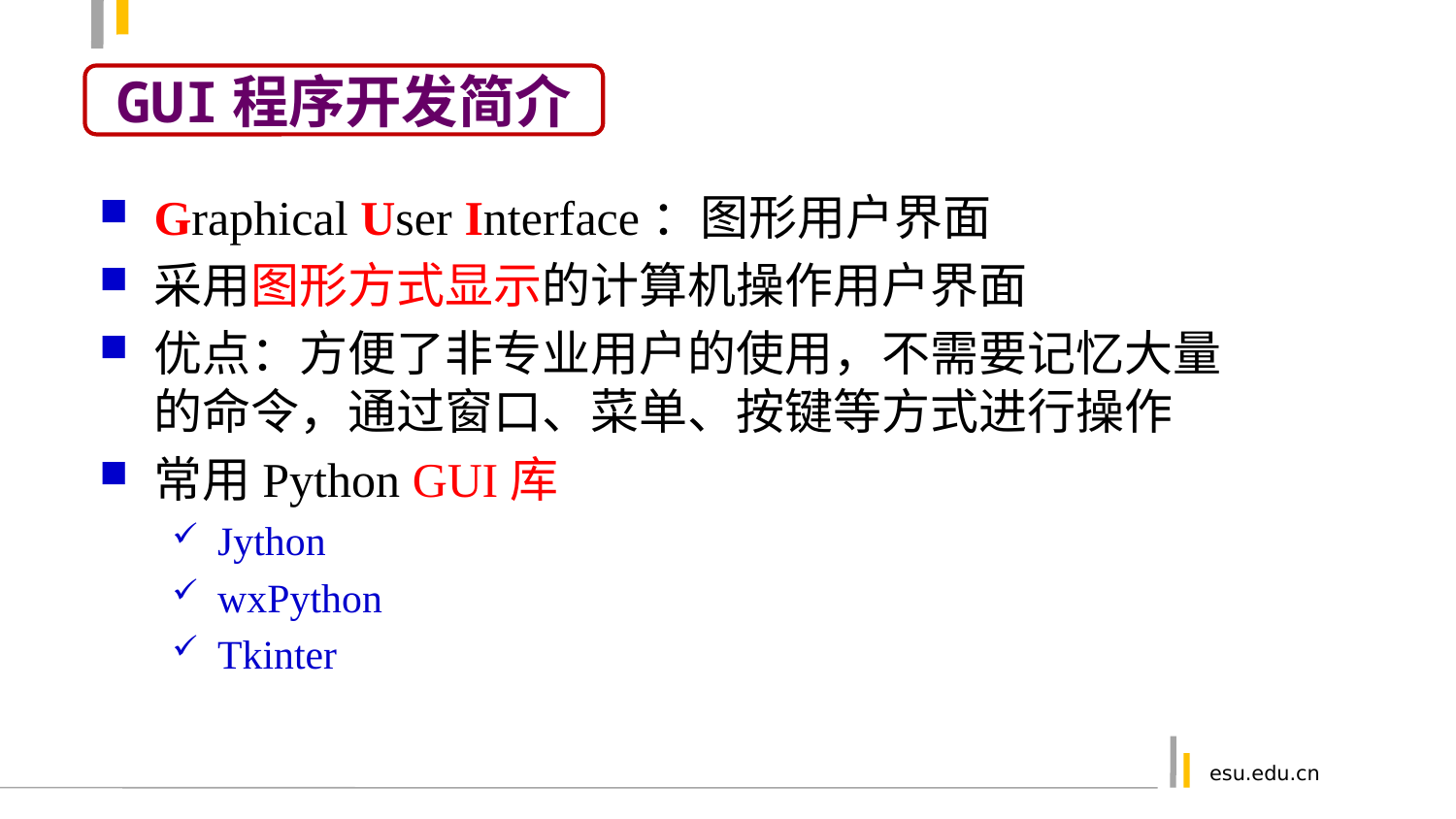

GUI程序开发简介
Graphical User Interface：图形用户界面
采用图形方式显示的计算机操作用户界面
优点：方便了非专业用户的使用，不需要记忆大量的命令，通过窗口、菜单、按键等方式进行操作
常用Python GUI库
Jython
wxPython
Tkinter